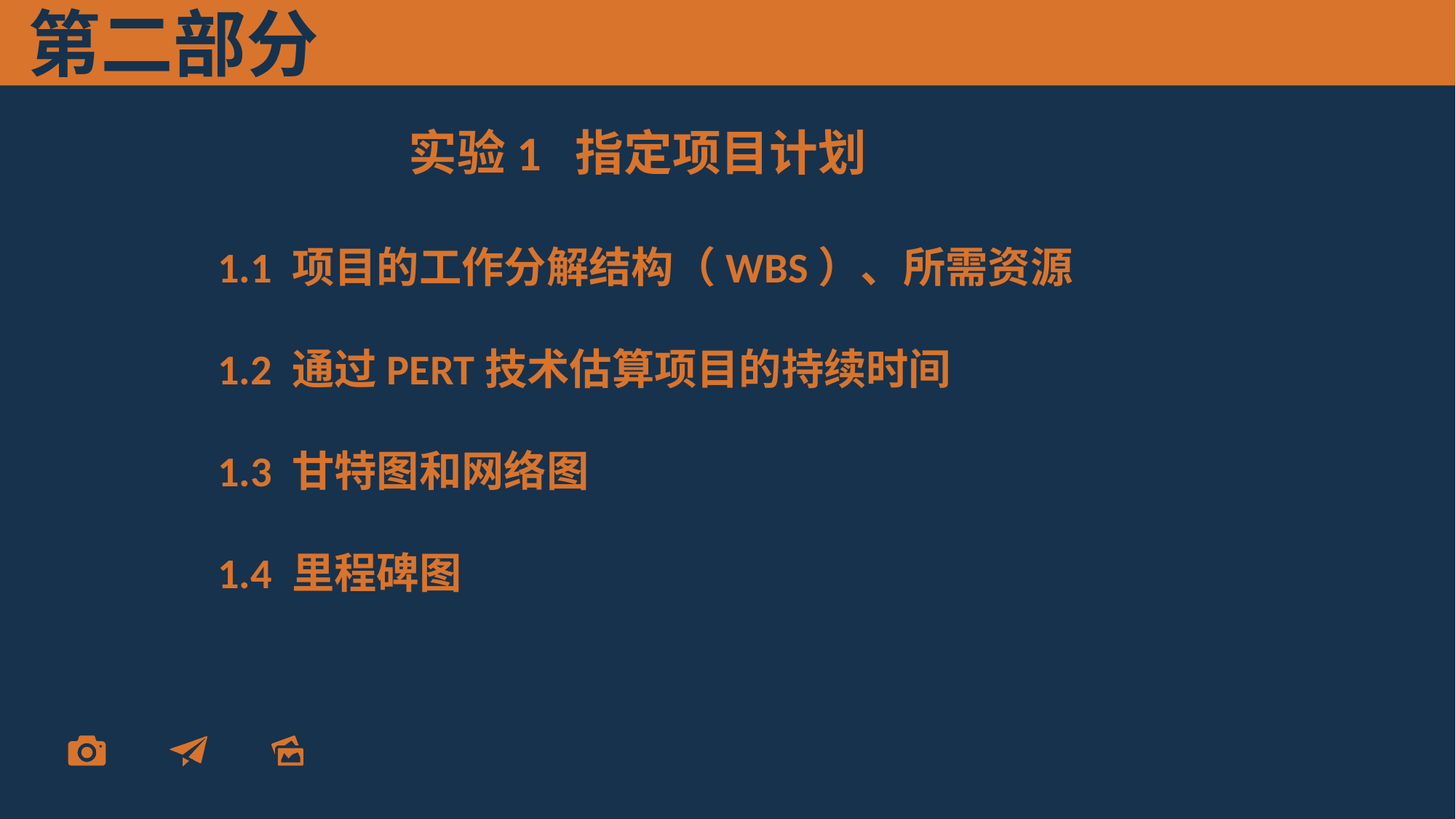

第二部分

实验1  指定项目计划
1.1 项目的工作分解结构（WBS）、所需资源

1.2 通过PERT技术估算项目的持续时间

1.3 甘特图和网络图

1.4 里程碑图